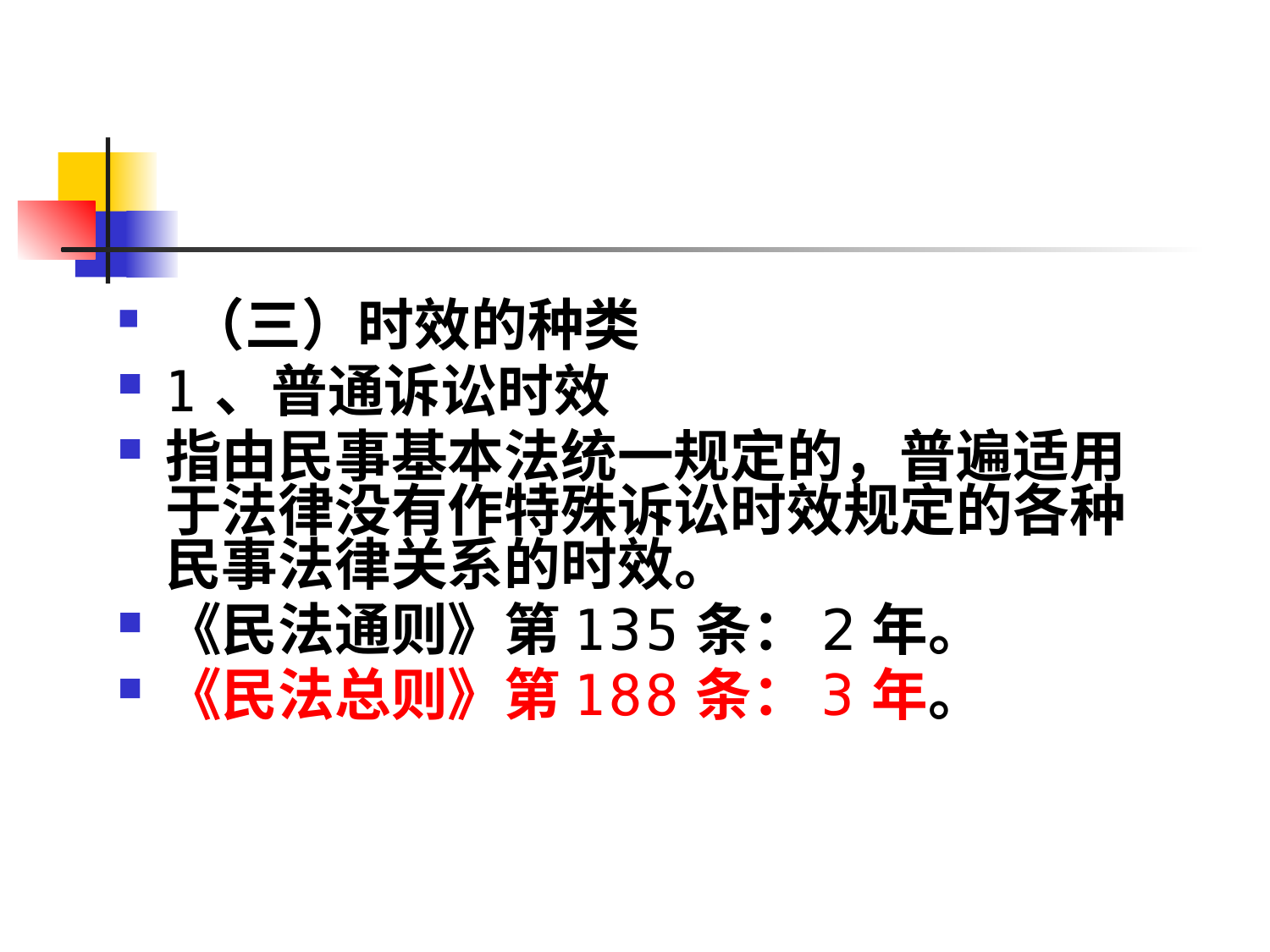

#
 （三）时效的种类
1、普通诉讼时效
指由民事基本法统一规定的，普遍适用于法律没有作特殊诉讼时效规定的各种民事法律关系的时效。
《民法通则》第135条：2年。
《民法总则》第188条：3年。